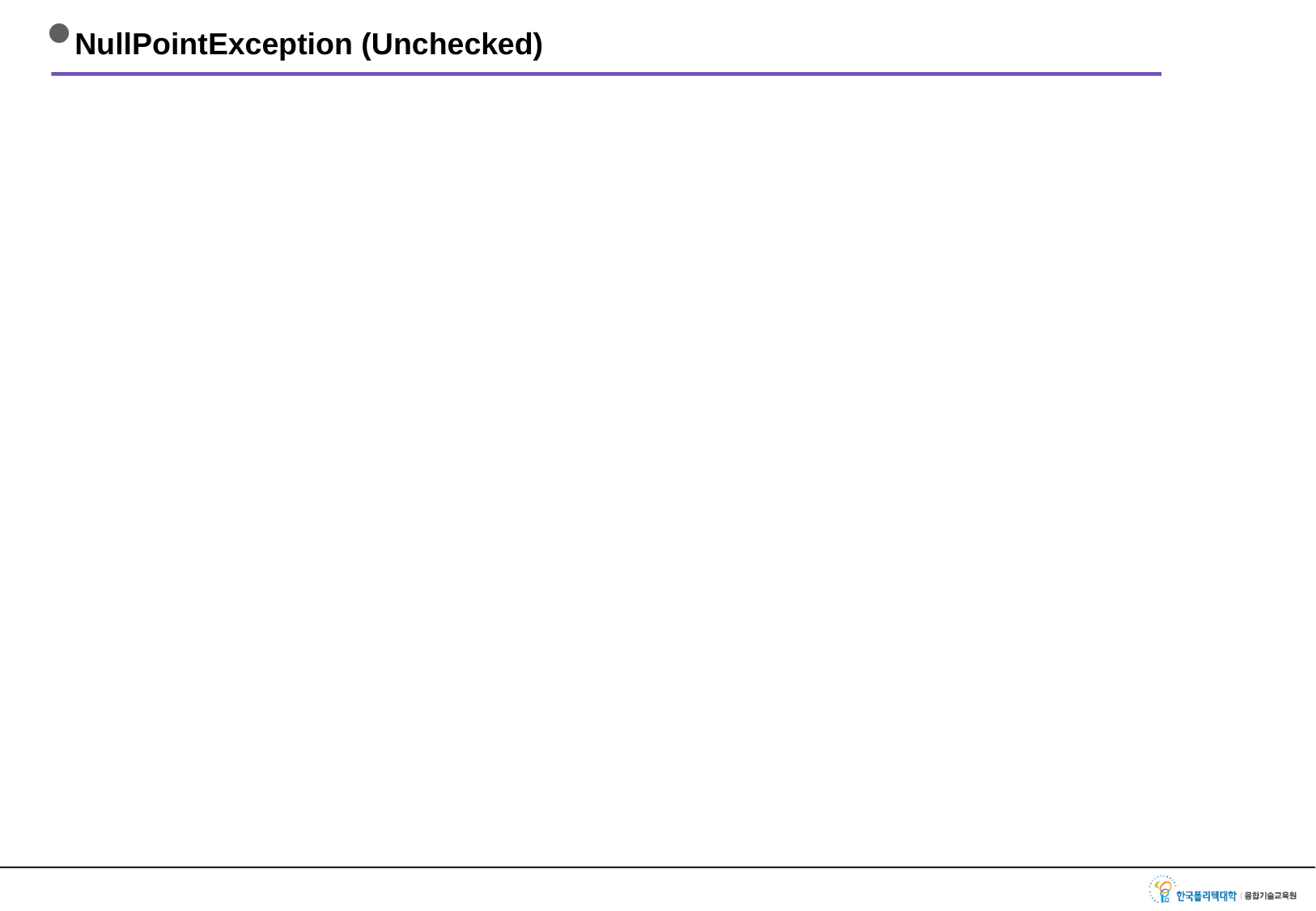

# NullPointException (Unchecked)
객체 자료형에서만 발생
어떤 변수에 실제 객체의 레퍼런스(리모컨)이 없는 상태에서 변수를 통해서 어떤 작업을 하는 경우
Java의 경우에는 반드시 ‘.’에서만 발생한다.